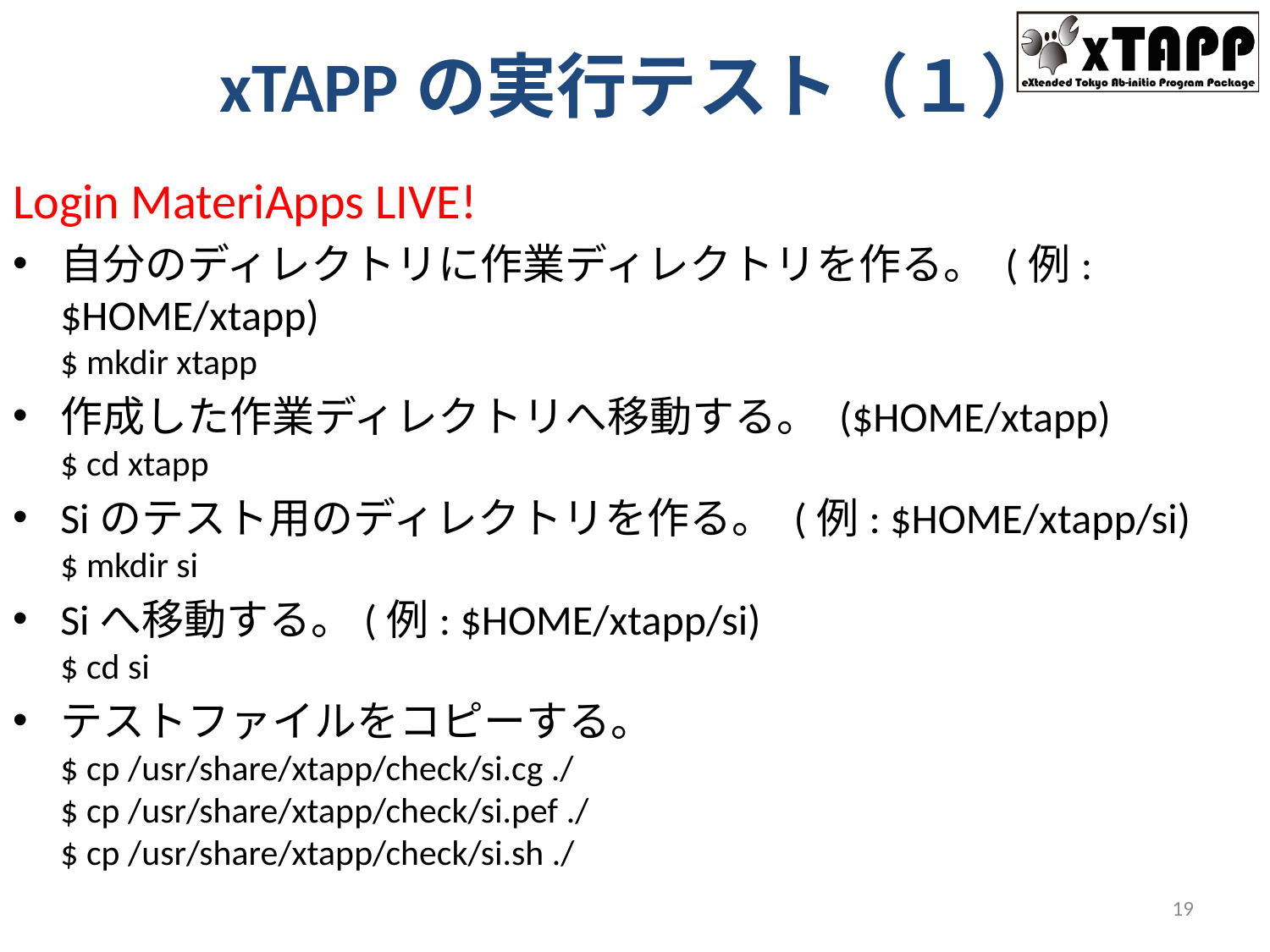

# xTAPPの実行テスト（１）
Login MateriApps LIVE!
自分のディレクトリに作業ディレクトリを作る。 (例: $HOME/xtapp)
$ mkdir xtapp
作成した作業ディレクトリへ移動する。 ($HOME/xtapp)
$ cd xtapp
Siのテスト用のディレクトリを作る。 (例: $HOME/xtapp/si)
$ mkdir si
Siへ移動する。(例: $HOME/xtapp/si)
$ cd si
テストファイルをコピーする。
$ cp /usr/share/xtapp/check/si.cg ./
$ cp /usr/share/xtapp/check/si.pef ./
$ cp /usr/share/xtapp/check/si.sh ./
19